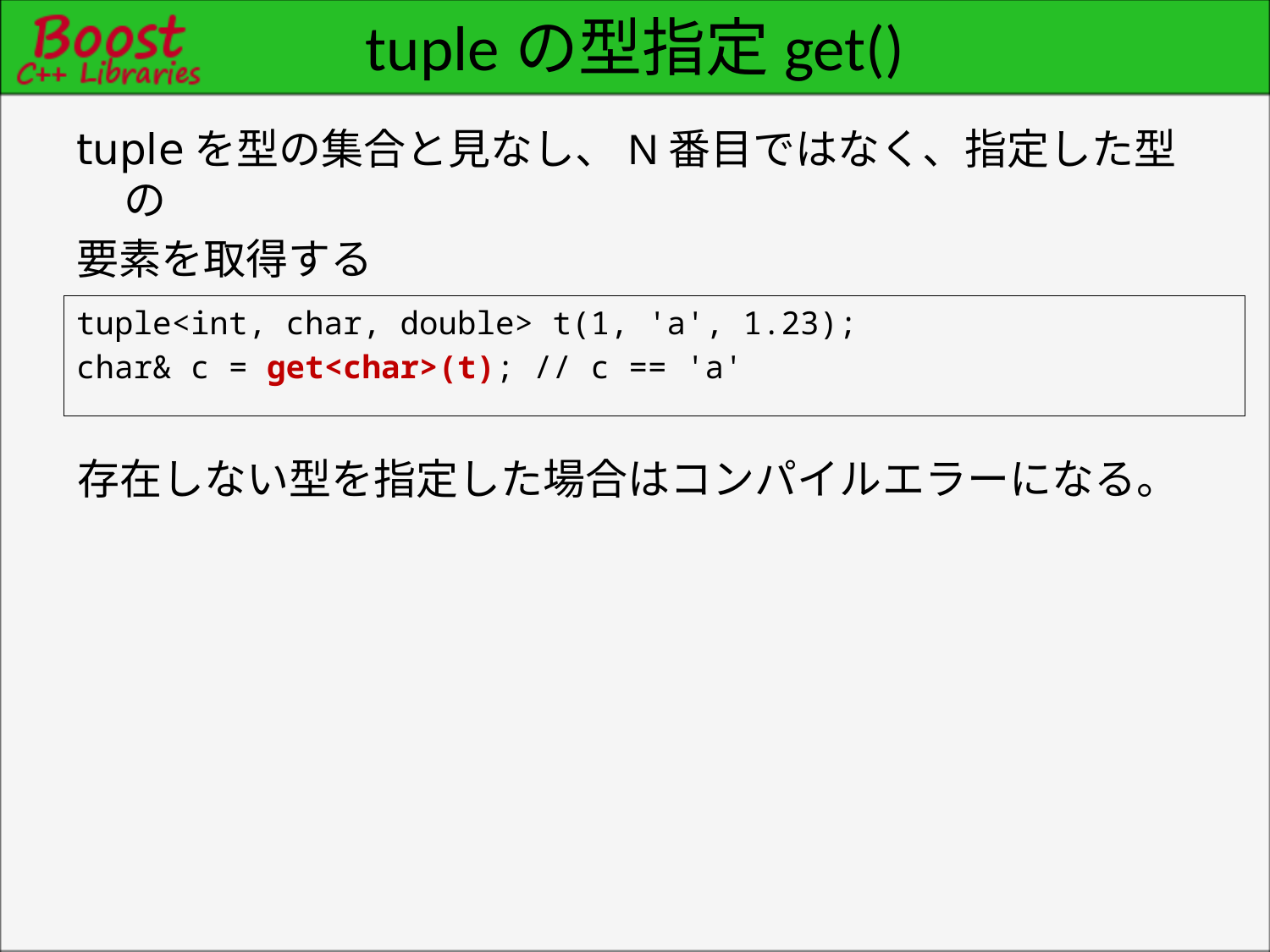

# tupleの型指定get()
tupleを型の集合と見なし、N番目ではなく、指定した型の
要素を取得する
tuple<int, char, double> t(1, 'a', 1.23);
char& c = get<char>(t); // c == 'a'
存在しない型を指定した場合はコンパイルエラーになる。